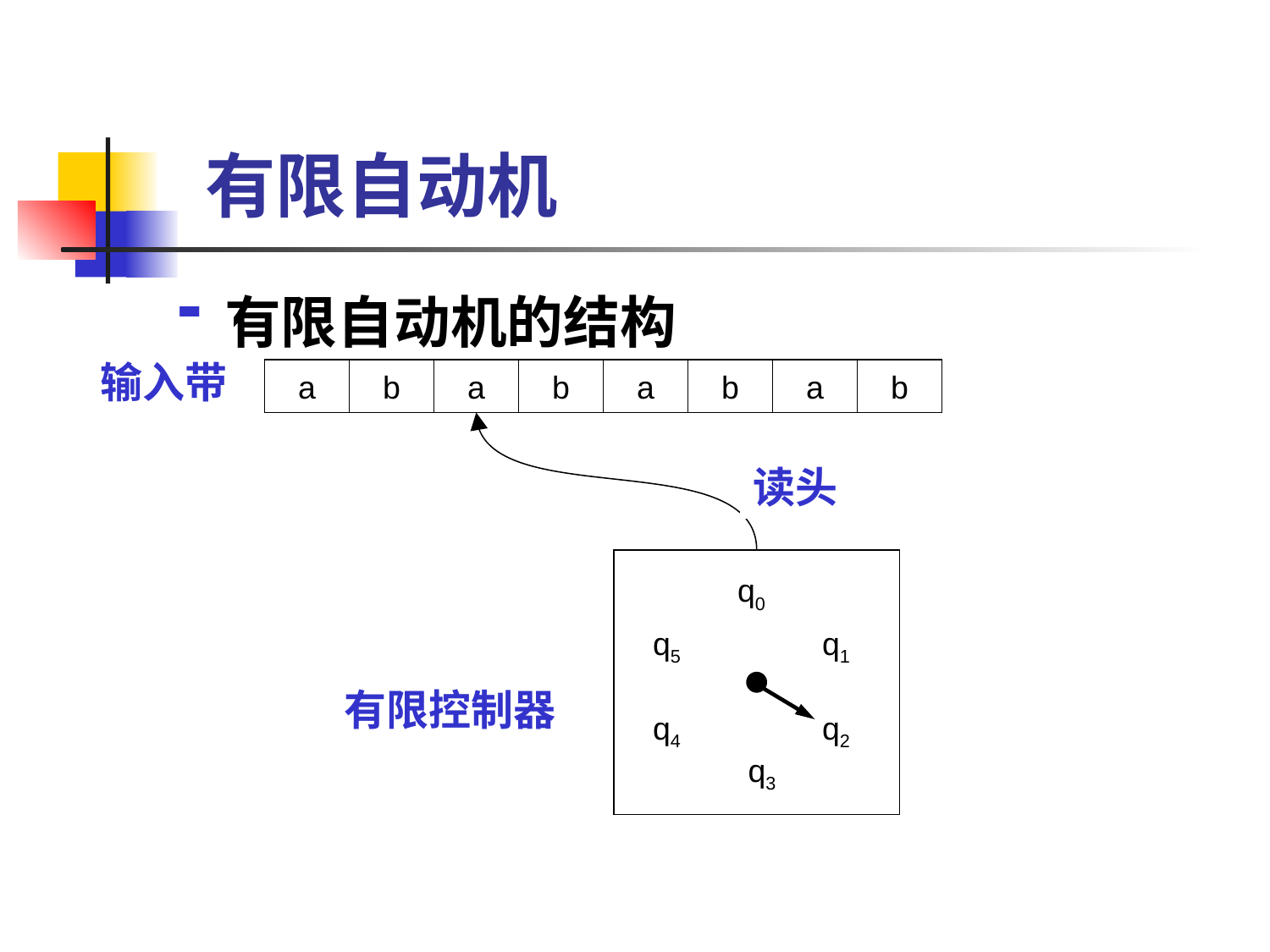

# 有限自动机
有限自动机的结构
输入带
a
b
a
b
a
b
a
b
读头

q0
q5
q1
有限控制器

q4
q2
q3